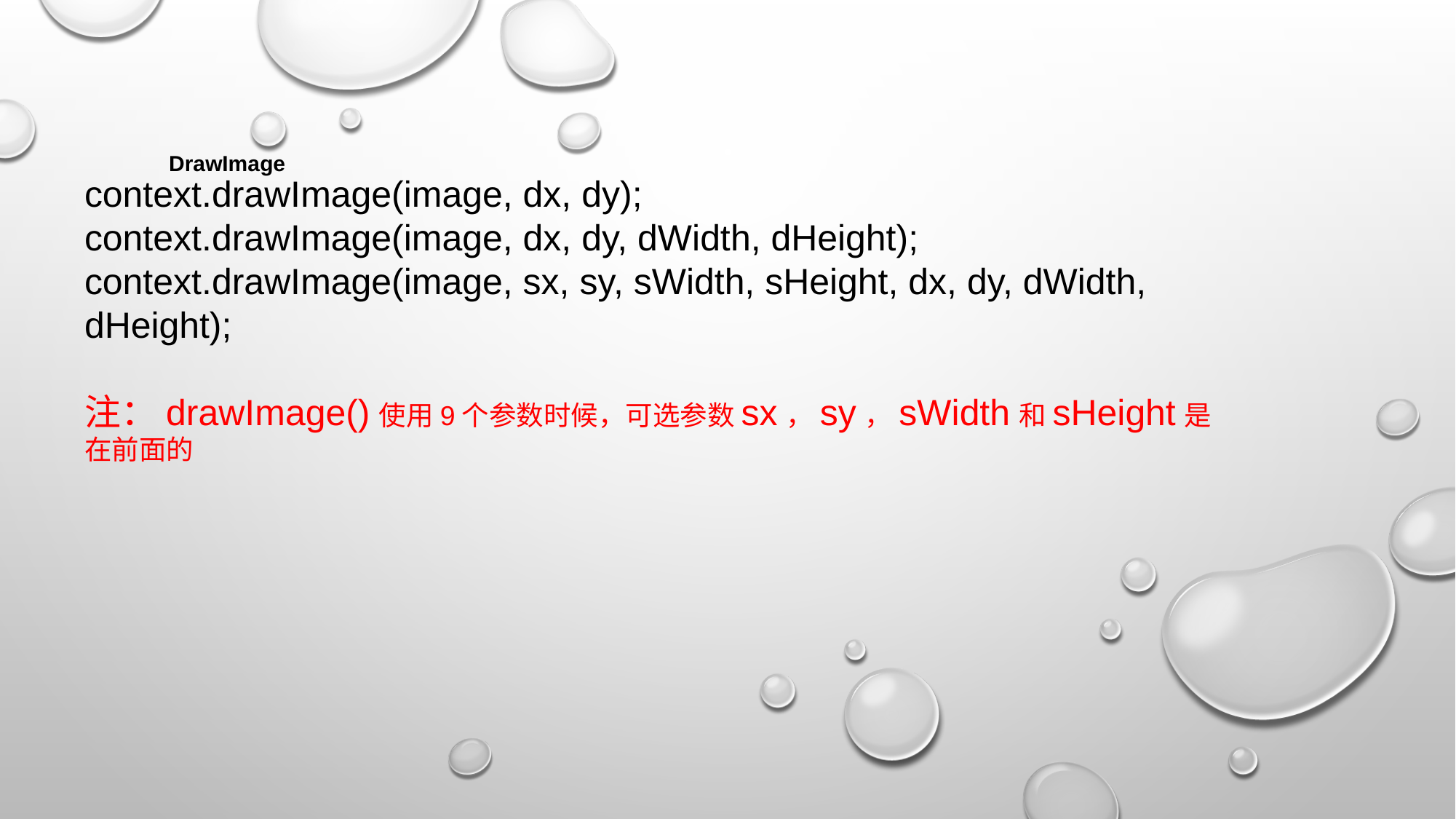

# drawImage
context.drawImage(image, dx, dy);
context.drawImage(image, dx, dy, dWidth, dHeight);
context.drawImage(image, sx, sy, sWidth, sHeight, dx, dy, dWidth, dHeight);

注：drawImage()使用9个参数时候，可选参数sx，sy，sWidth和sHeight是在前面的